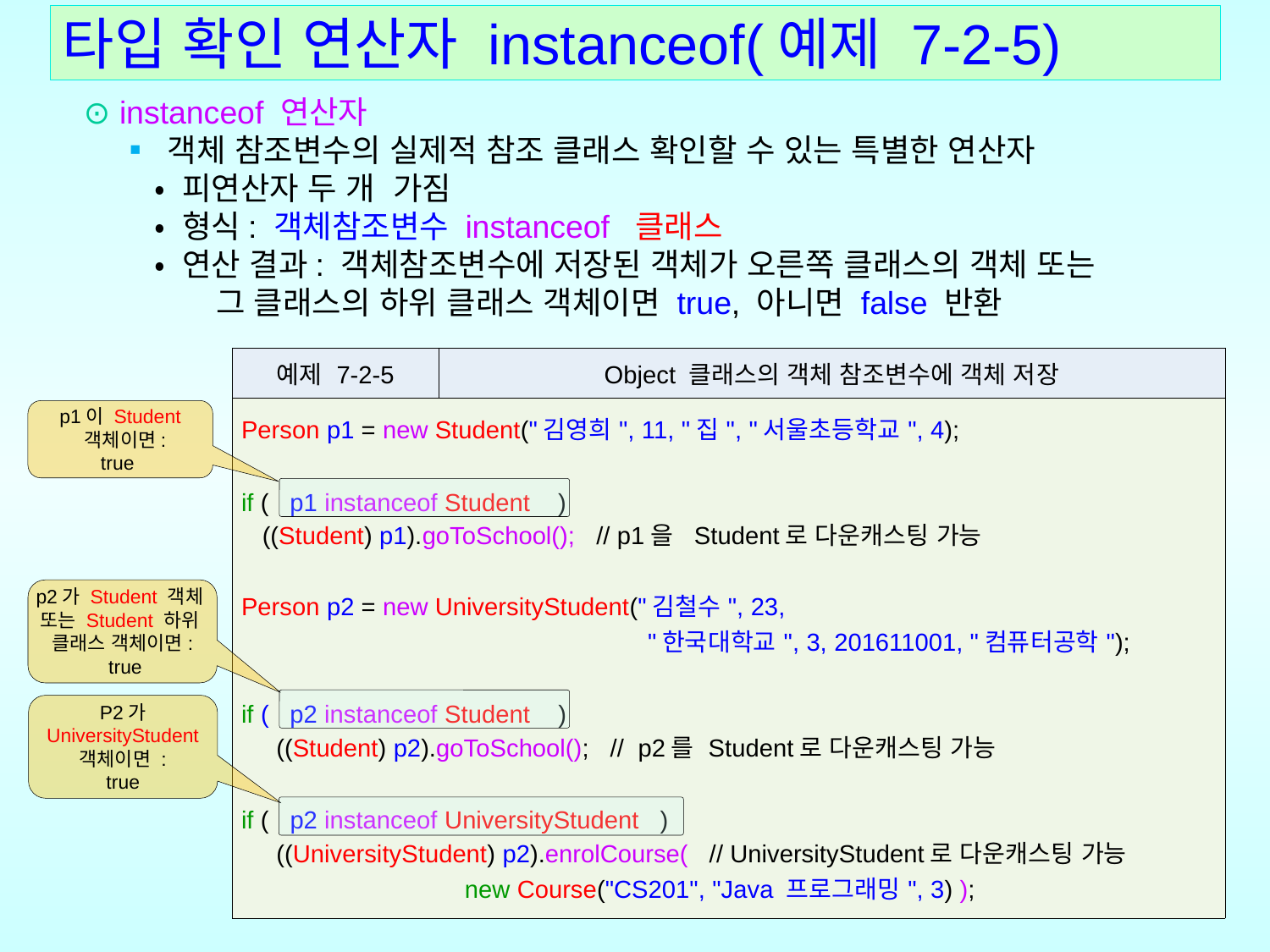

# 타입 확인 연산자 instanceof(예제 7-2-5)
⊙ instanceof 연산자
    ▪ 객체 참조변수의 실제적 참조 클래스 확인할 수 있는 특별한 연산자
        • 피연산자 두 개  가짐
        • 형식: 객체참조변수 instanceof  클래스
        • 연산 결과: 객체참조변수에 저장된 객체가 오른쪽 클래스의 객체 또는
              그 클래스의 하위 클래스 객체이면 true, 아니면 false 반환
| 예제 7-2-5 | Object 클래스의 객체 참조변수에 객체 저장 |
| --- | --- |
| Person p1 = new Student("김영희", 11, "집", "서울초등학교", 4); if ( p1 instanceof Student ) ((Student) p1).goToSchool(); // p1을 Student로 다운캐스팅 가능 Person p2 = new UniversityStudent("김철수", 23, "한국대학교", 3, 201611001, "컴퓨터공학"); if ( p2 instanceof Student ) ((Student) p2).goToSchool(); // p2를 Student로 다운캐스팅 가능 if ( p2 instanceof UniversityStudent ) ((UniversityStudent) p2).enrolCourse( // UniversityStudent로 다운캐스팅 가능 new Course("CS201", "Java 프로그래밍", 3) ); |  |
p1이 Student
 객체이면:
true

p2가 Student 객체
또는 Student 하위
클래스 객체이면:
 true

P2가
UniversityStudent
객체이면 :
true